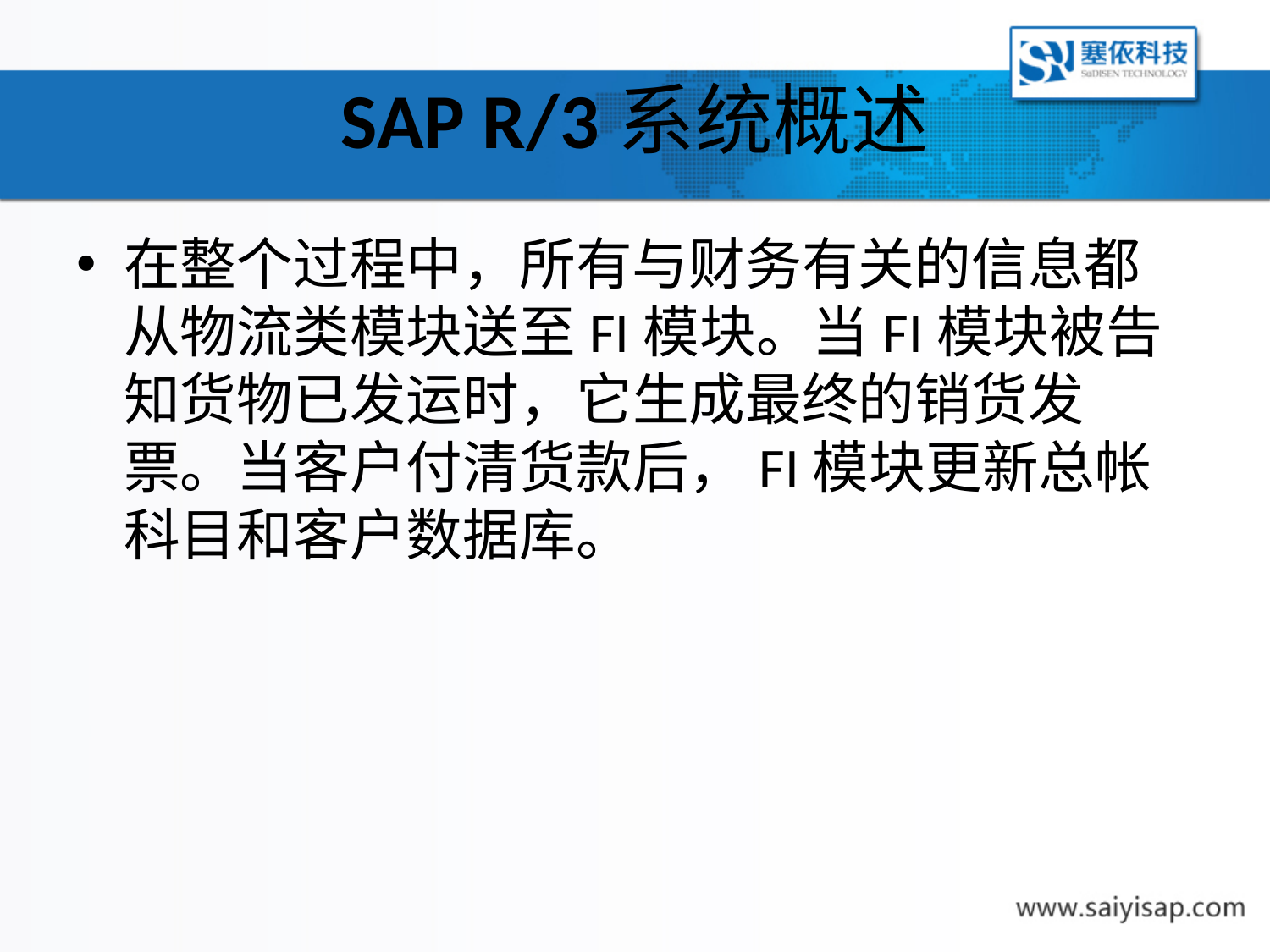

# SAP R/3系统概述
在整个过程中，所有与财务有关的信息都从物流类模块送至FI模块。当FI模块被告知货物已发运时，它生成最终的销货发票。当客户付清货款后，FI模块更新总帐科目和客户数据库。